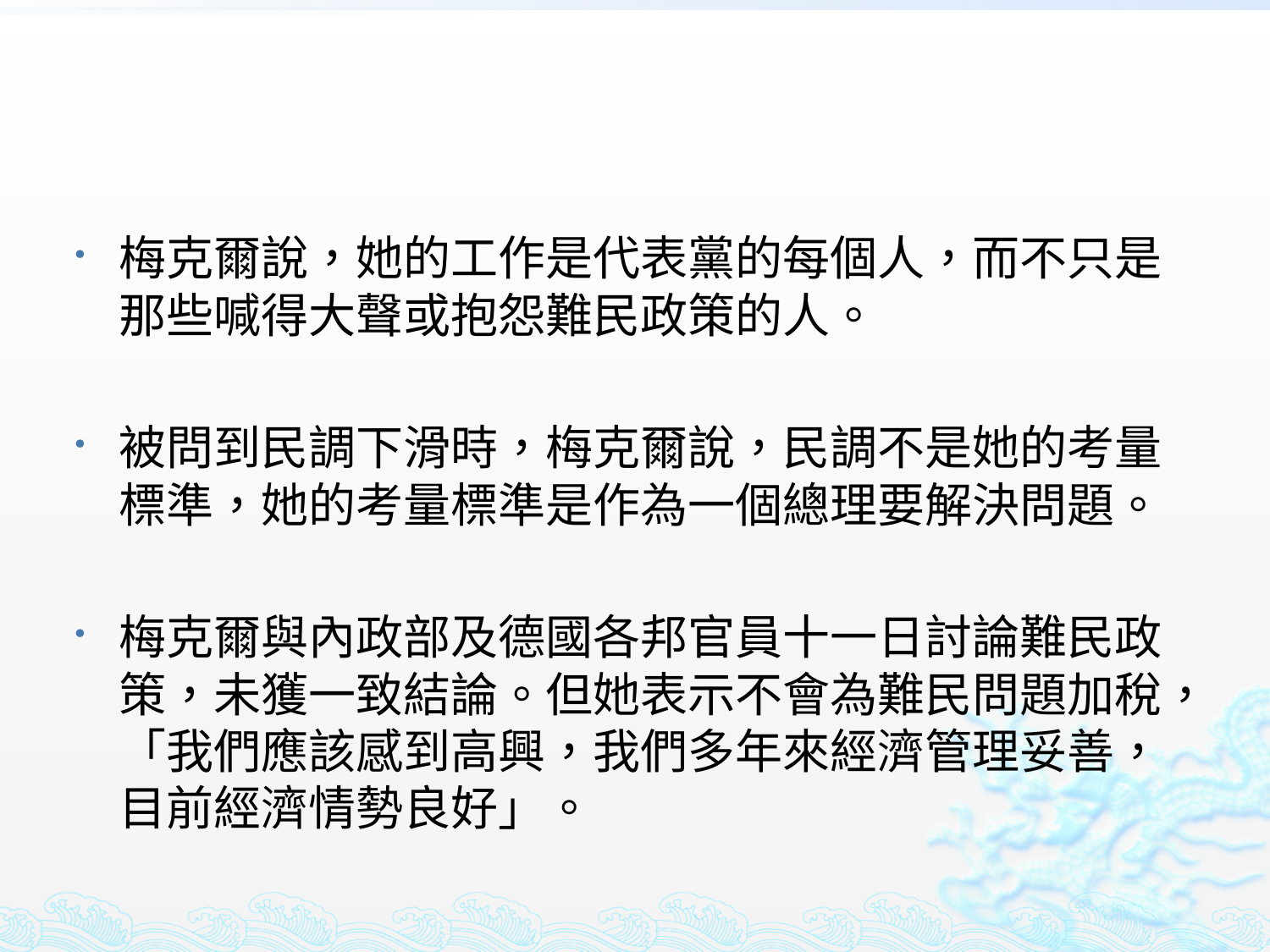

梅克爾說，她的工作是代表黨的每個人，而不只是那些喊得大聲或抱怨難民政策的人。

被問到民調下滑時，梅克爾說，民調不是她的考量標準，她的考量標準是作為一個總理要解決問題。

梅克爾與內政部及德國各邦官員十一日討論難民政策，未獲一致結論。但她表示不會為難民問題加稅，「我們應該感到高興，我們多年來經濟管理妥善，目前經濟情勢良好」。